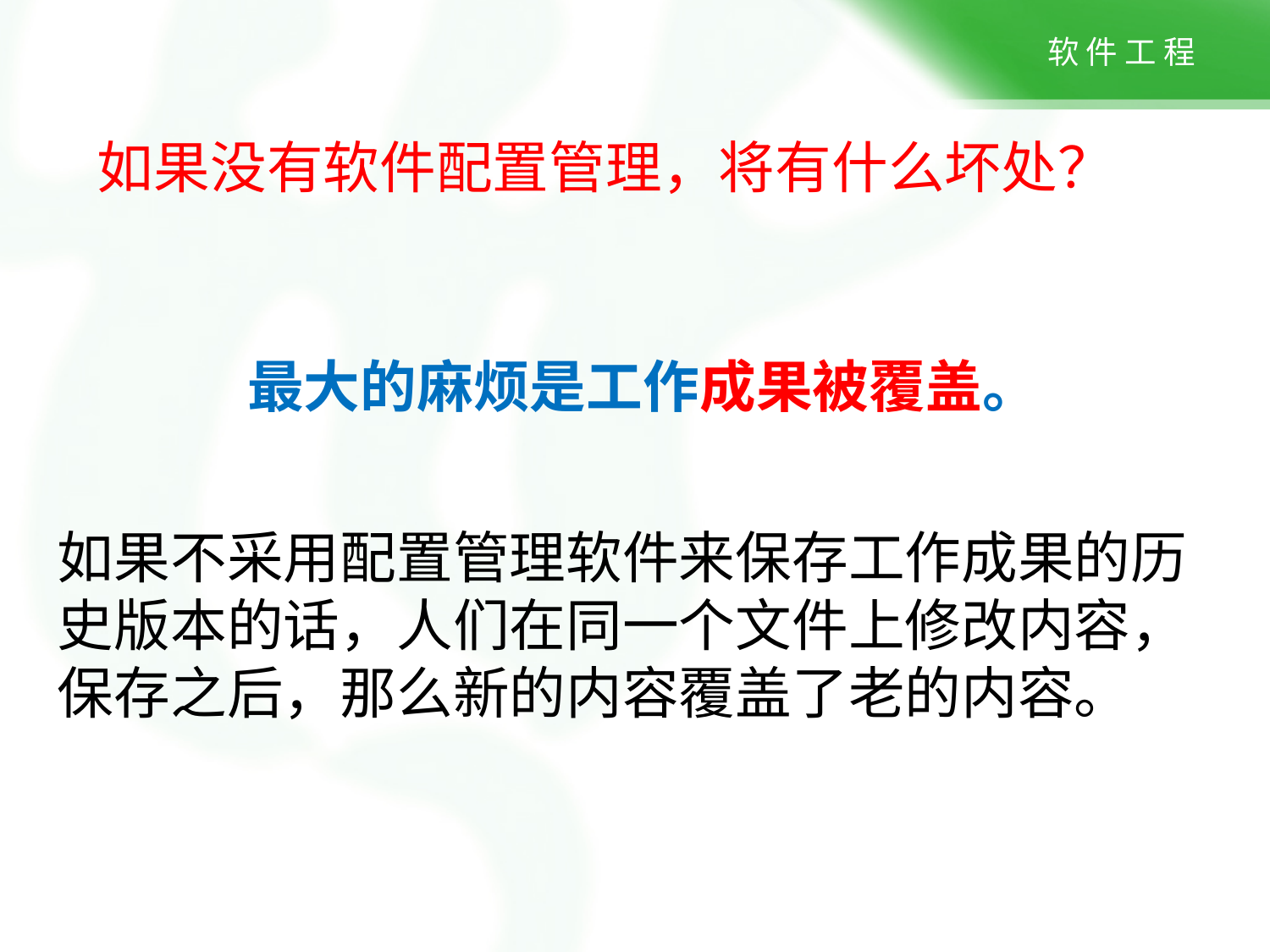

如果没有软件配置管理，将有什么坏处？
最大的麻烦是工作成果被覆盖。
如果不采用配置管理软件来保存工作成果的历史版本的话，人们在同一个文件上修改内容，保存之后，那么新的内容覆盖了老的内容。